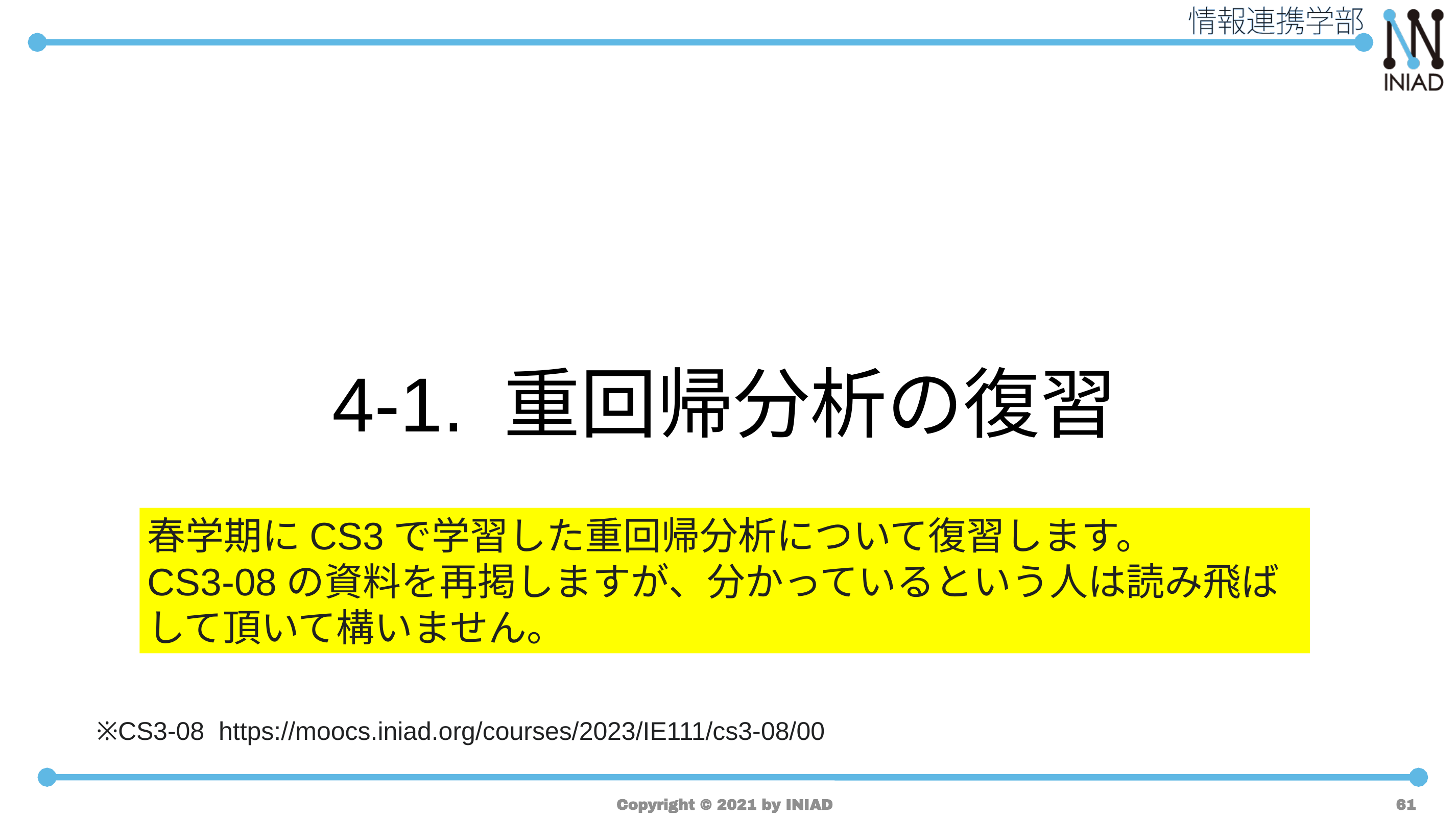

4-1. 重回帰分析の復習
春学期にCS3で学習した重回帰分析について復習します。
CS3-08の資料を再掲しますが、分かっているという人は読み飛ばして頂いて構いません。
※CS3-08  https://moocs.iniad.org/courses/2023/IE111/cs3-08/00
Copyright © 2021 by INIAD
61